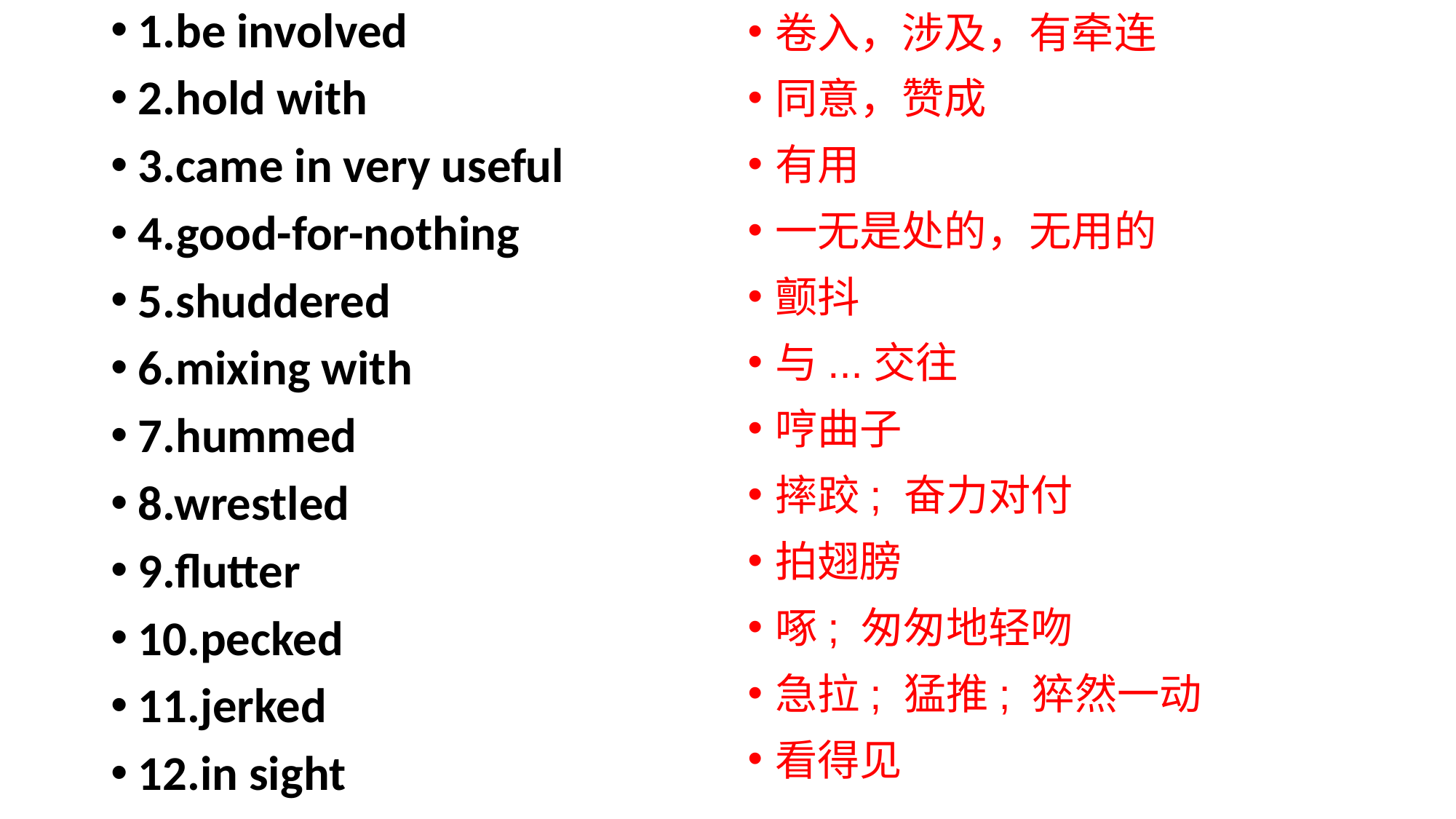

1.be involved
2.hold with
3.came in very useful
4.good-for-nothing
5.shuddered
6.mixing with
7.hummed
8.wrestled
9.flutter
10.pecked
11.jerked
12.in sight
卷入，涉及，有牵连
同意，赞成
有用
一无是处的，无用的
颤抖
与...交往
哼曲子
摔跤; 奋力对付
拍翅膀
啄; 匆匆地轻吻
急拉; 猛推; 猝然一动
看得见